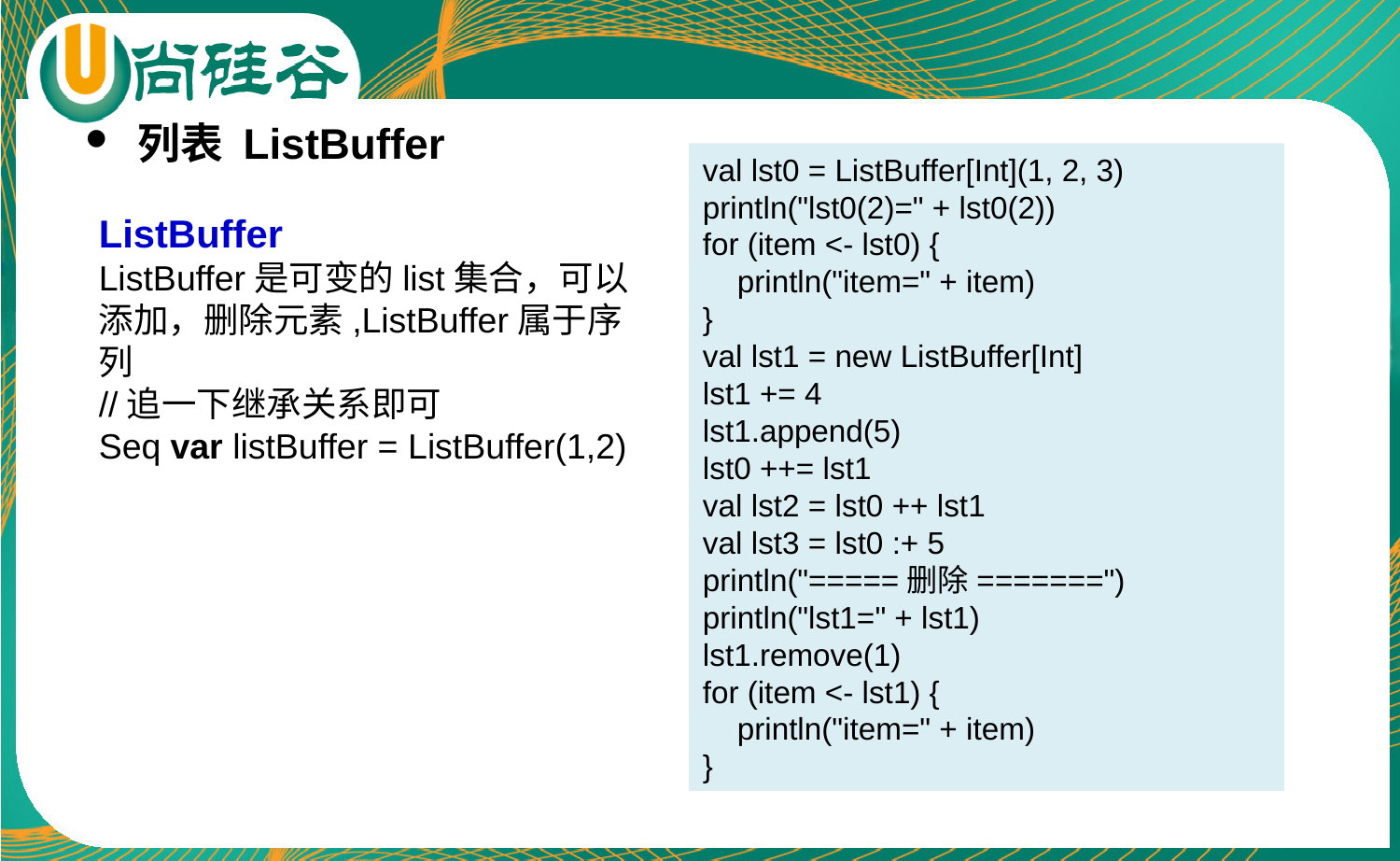

列表 ListBuffer
val lst0 = ListBuffer[Int](1, 2, 3)
println("lst0(2)=" + lst0(2))
for (item <- lst0) {
    println("item=" + item)
}
val lst1 = new ListBuffer[Int]
lst1 += 4
lst1.append(5)
lst0 ++= lst1
val lst2 = lst0 ++ lst1
val lst3 = lst0 :+ 5
println("=====删除=======")
println("lst1=" + lst1)
lst1.remove(1)
for (item <- lst1) {
    println("item=" + item)
}

ListBuffer
ListBuffer是可变的list集合，可以
添加，删除元素,ListBuffer属于序
列
//追一下继承关系即可
Seq var listBuffer = ListBuffer(1,2)